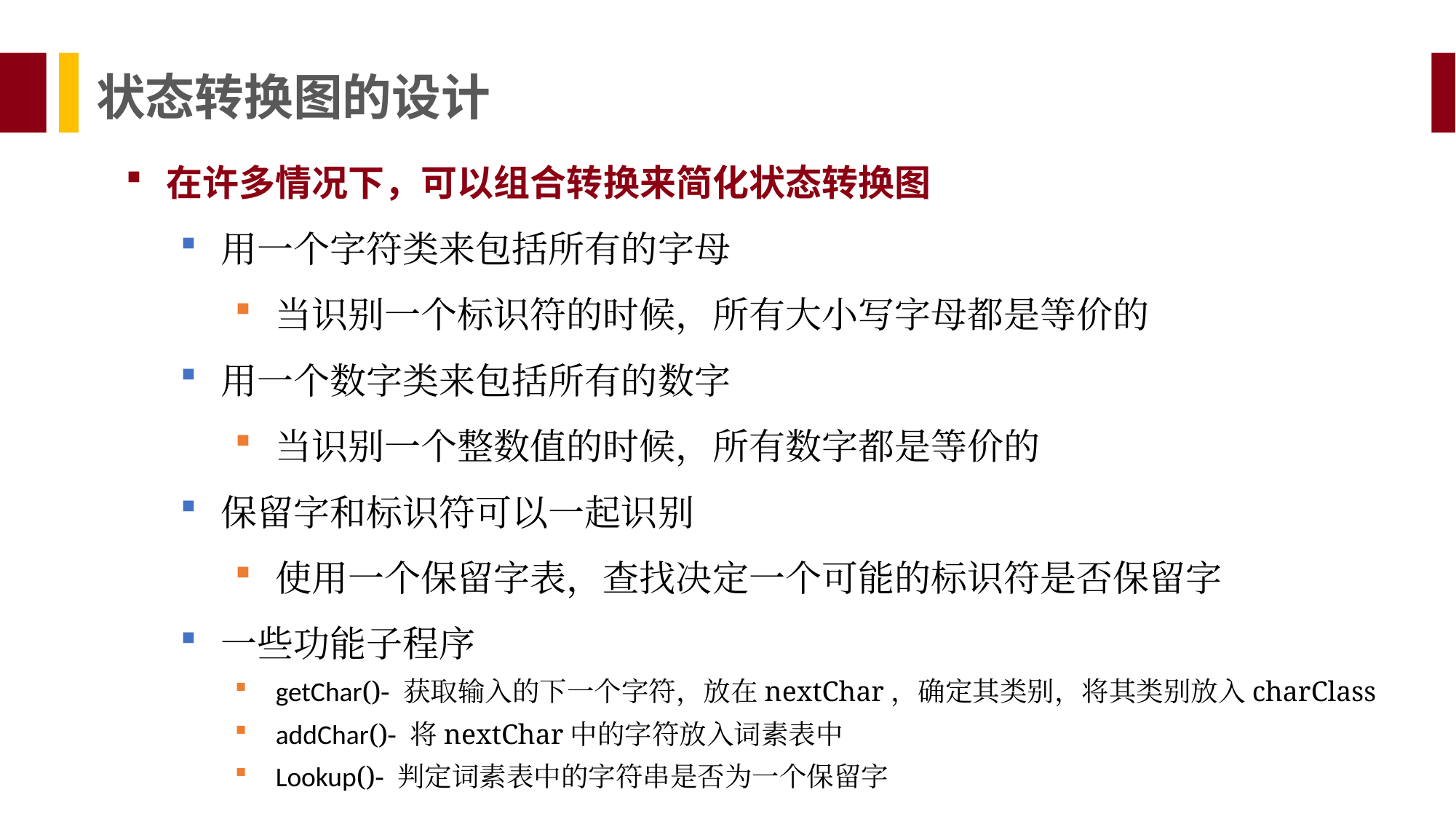

状态转换图的设计
在许多情况下，可以组合转换来简化状态转换图
用一个字符类来包括所有的字母
当识别一个标识符的时候，所有大小写字母都是等价的
用一个数字类来包括所有的数字
当识别一个整数值的时候，所有数字都是等价的
保留字和标识符可以一起识别
使用一个保留字表，查找决定一个可能的标识符是否保留字
一些功能子程序
getChar()- 获取输入的下一个字符，放在nextChar，确定其类别，将其类别放入charClass
addChar()- 将nextChar中的字符放入词素表中
Lookup()- 判定词素表中的字符串是否为一个保留字